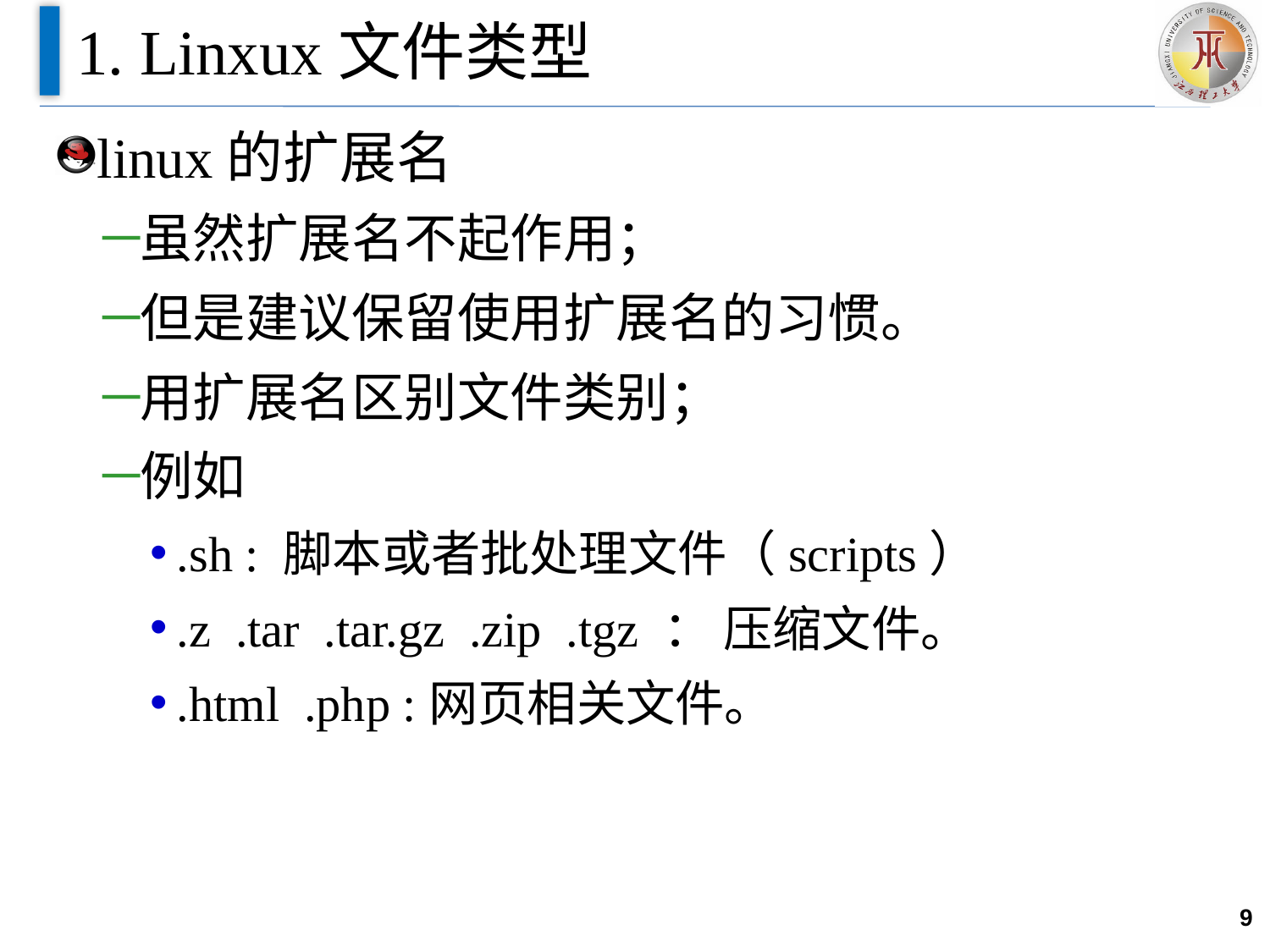

# 1. Linxux文件类型
linux的扩展名
虽然扩展名不起作用；
但是建议保留使用扩展名的习惯。
用扩展名区别文件类别；
例如
.sh : 脚本或者批处理文件（scripts）
.z  .tar  .tar.gz  .zip  .tgz ： 压缩文件。
.html  .php :网页相关文件。
9